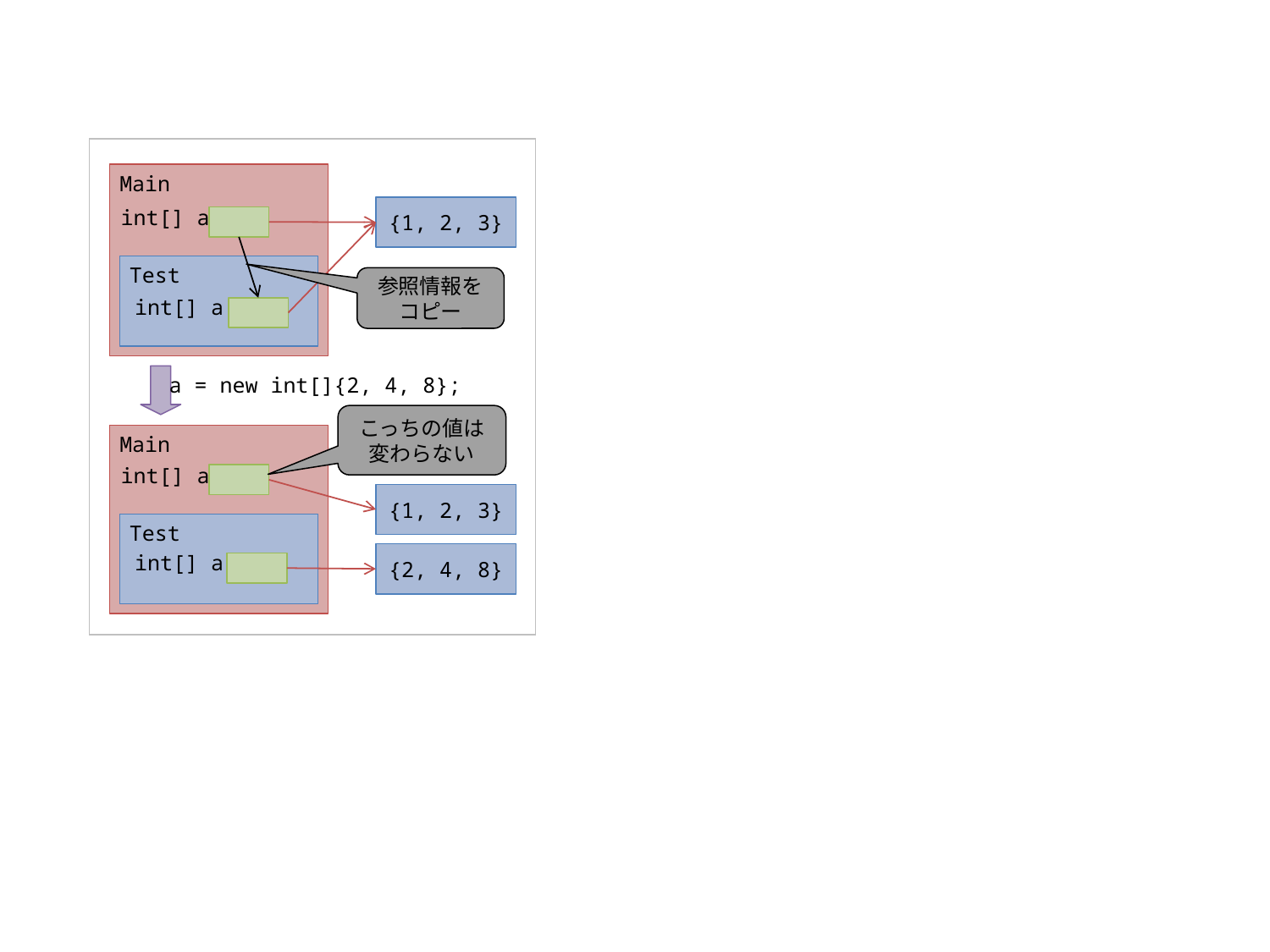

Main
{1, 2, 3}
int[] a

Test

参照情報をコピー
int[] a

a = new int[]{2, 4, 8};
こっちの値は変わらない
Main

int[] a

{1, 2, 3}
Test

int[] a
{2, 4, 8}